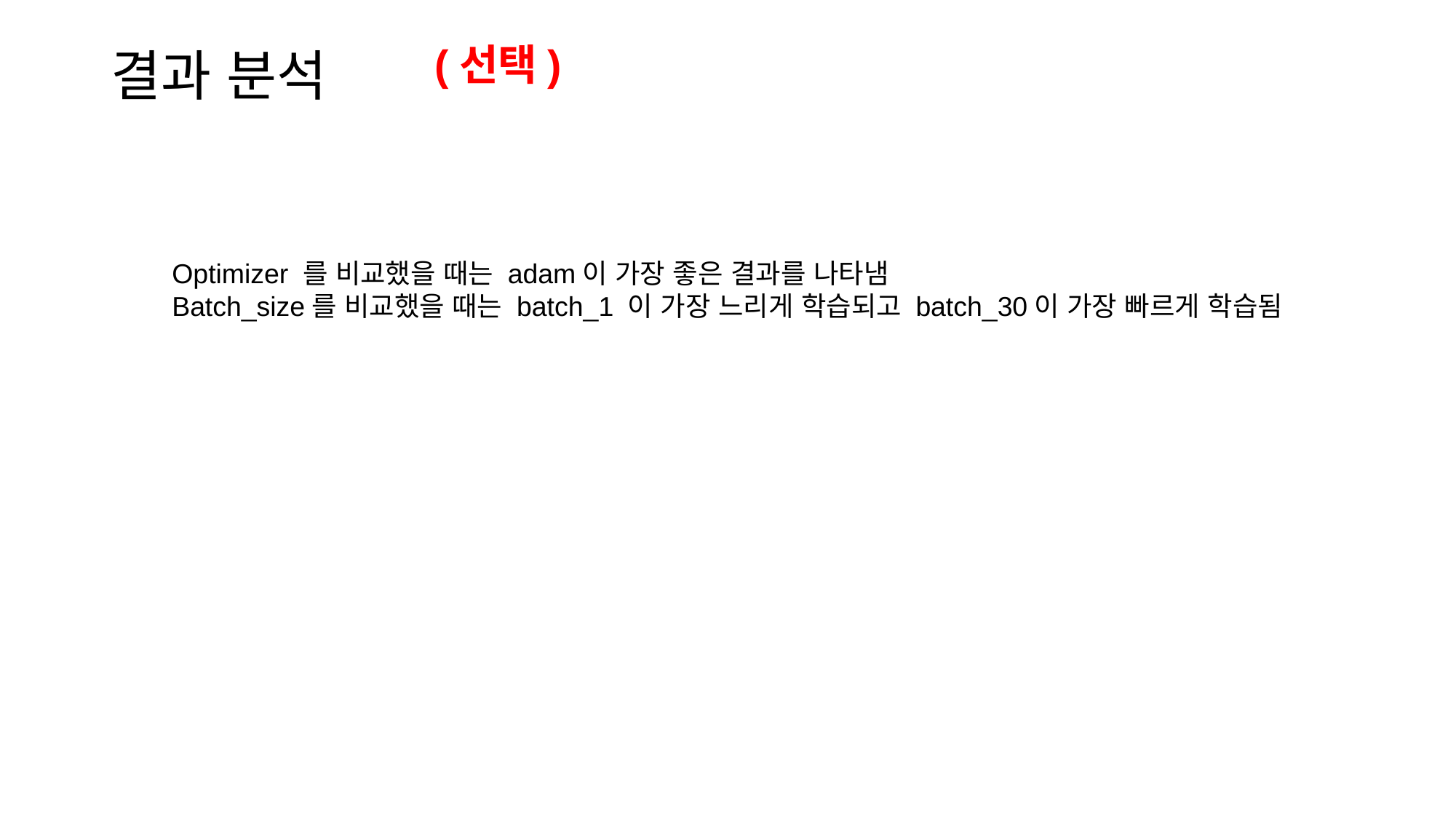

# 결과 분석
(선택)
Optimizer 를 비교했을 때는 adam이 가장 좋은 결과를 나타냄
Batch_size를 비교했을 때는 batch_1 이 가장 느리게 학습되고 batch_30이 가장 빠르게 학습됨